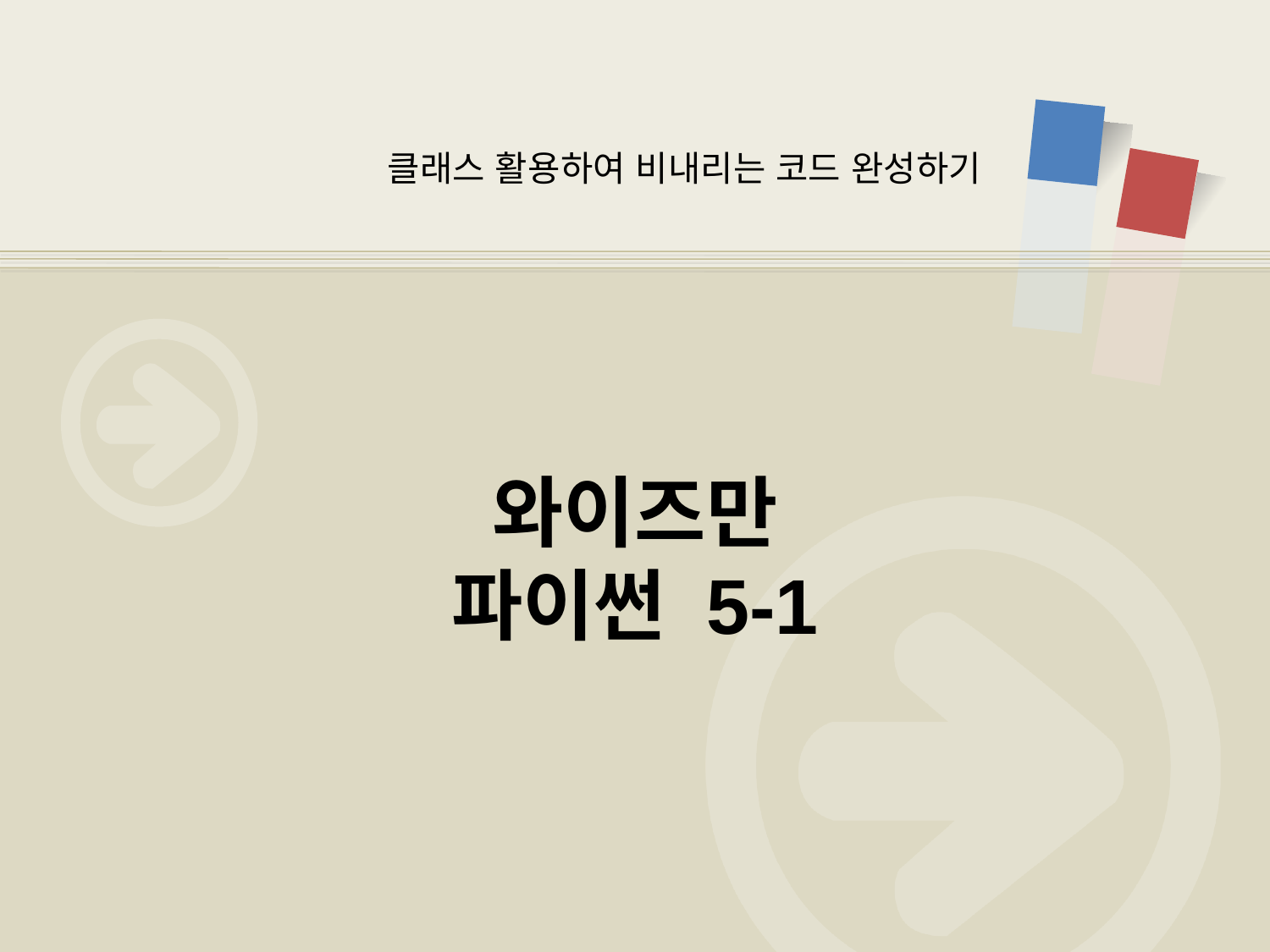

클래스 활용하여 비내리는 코드 완성하기
# 와이즈만 파이썬 5-1